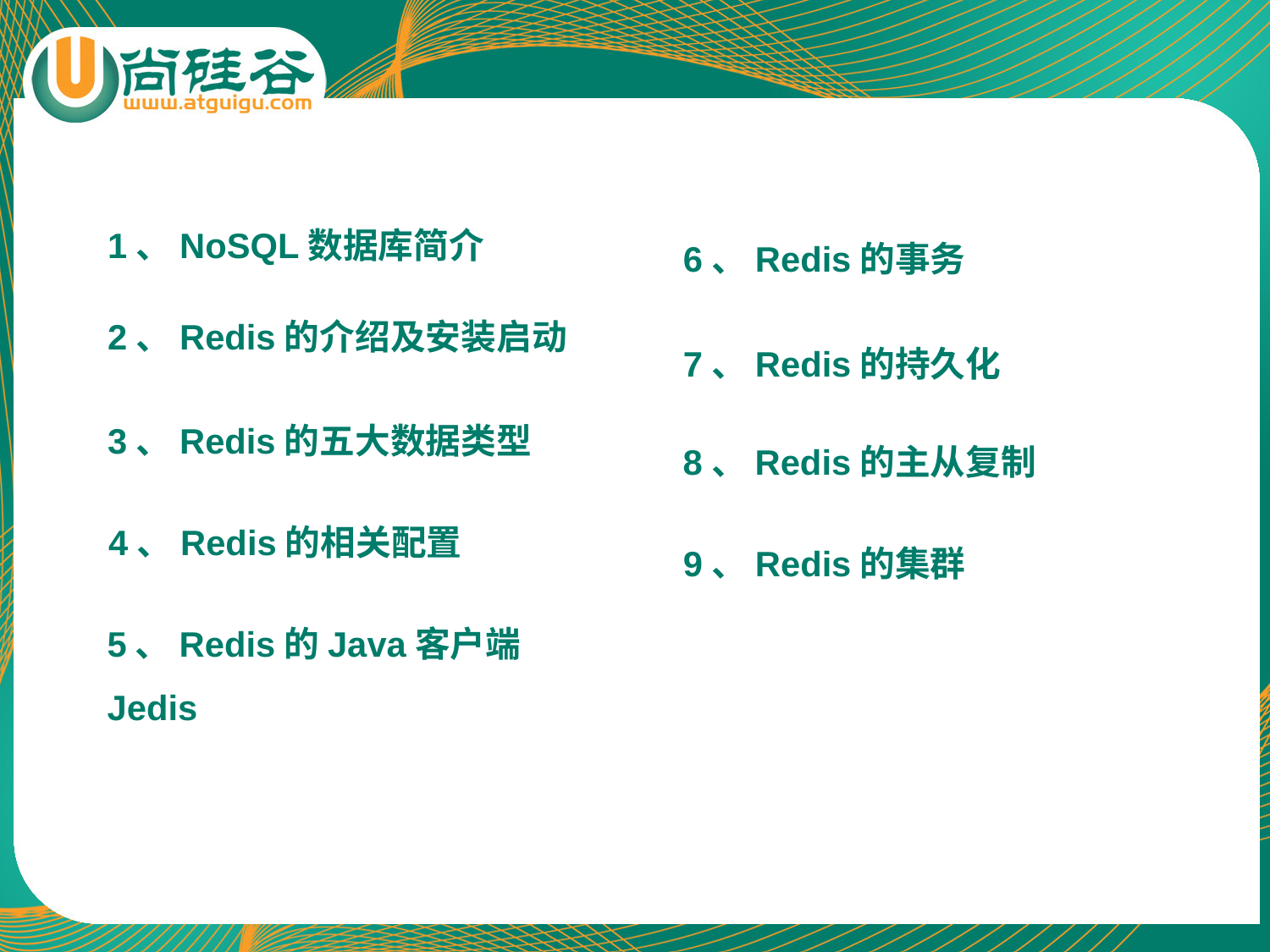

6、Redis的事务
1、NoSQL数据库简介
2、Redis的介绍及安装启动
7、Redis的持久化
3、Redis的五大数据类型
8、Redis的主从复制
4、Redis的相关配置
9、Redis的集群
5、Redis的Java客户端Jedis